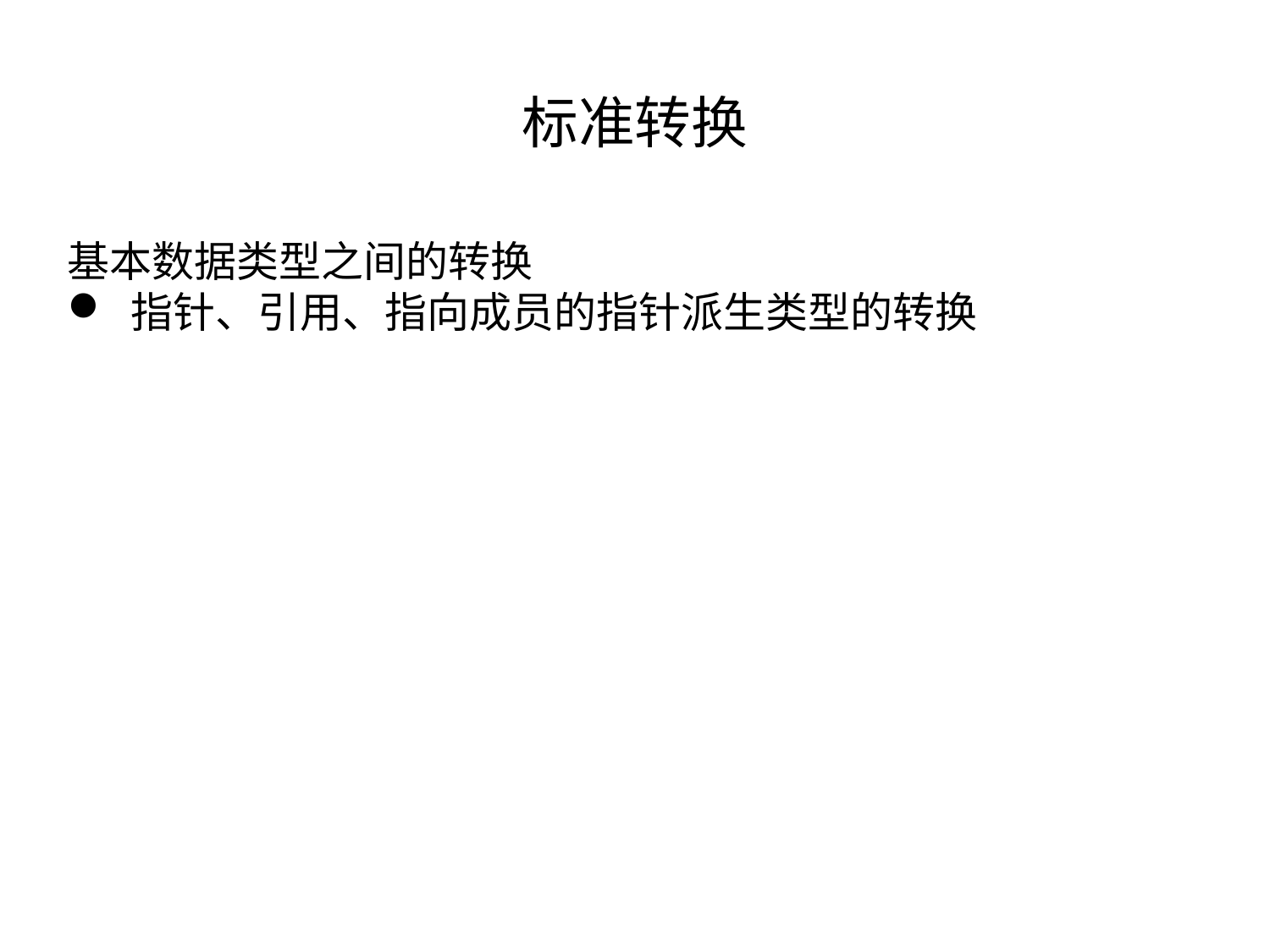

标准转换
基本数据类型之间的转换
指针、引用、指向成员的指针派生类型的转换